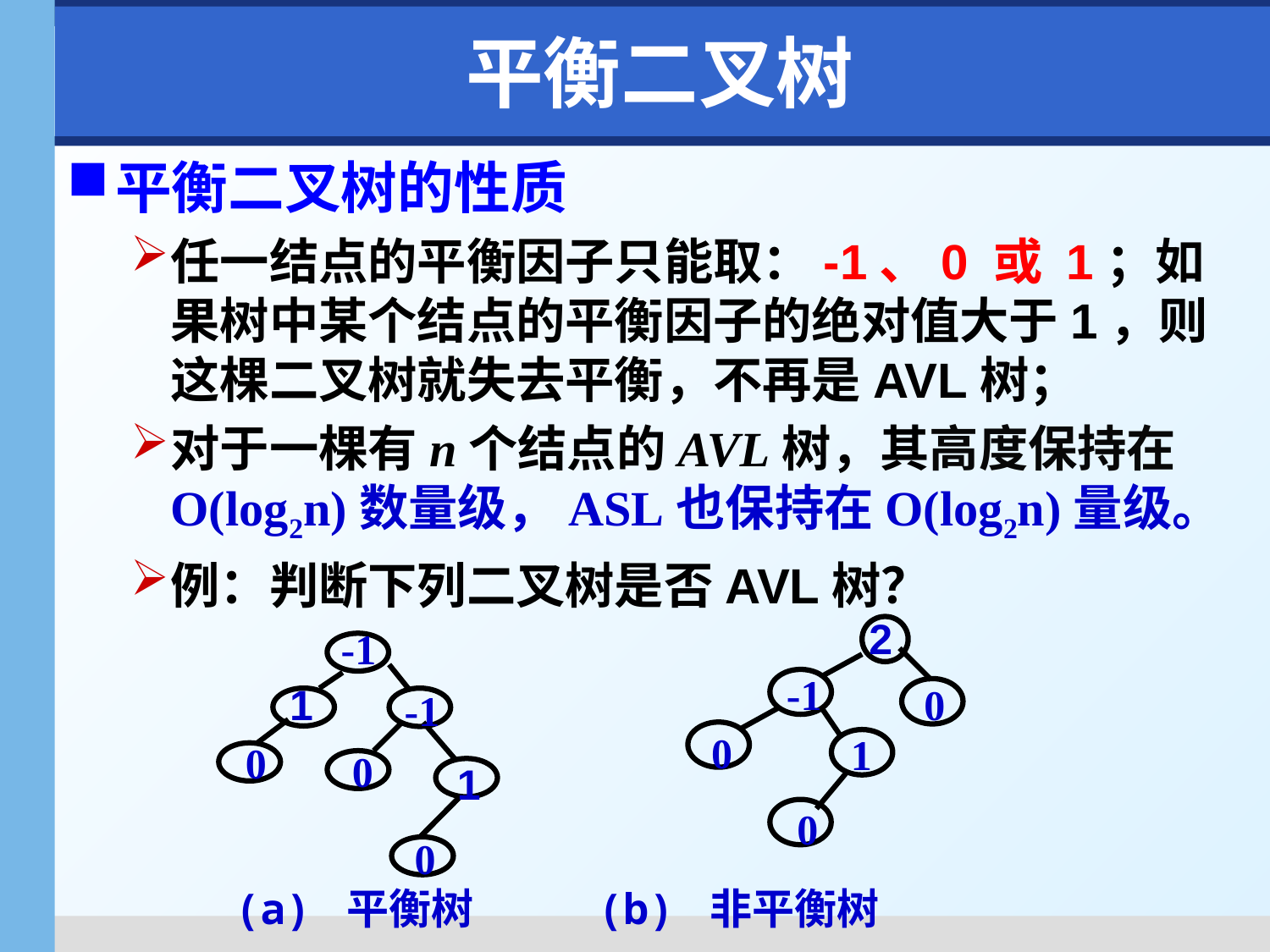

# 平衡二叉树
平衡二叉树的性质
任一结点的平衡因子只能取：-1、0 或 1；如果树中某个结点的平衡因子的绝对值大于1，则这棵二叉树就失去平衡，不再是AVL树；
对于一棵有n个结点的AVL树，其高度保持在O(log2n)数量级，ASL也保持在O(log2n)量级。
例：判断下列二叉树是否AVL树？

2
-1

-1
1
0
0
0
-1
1
0
0
0
1
(a) 平衡树            (b) 非平衡树